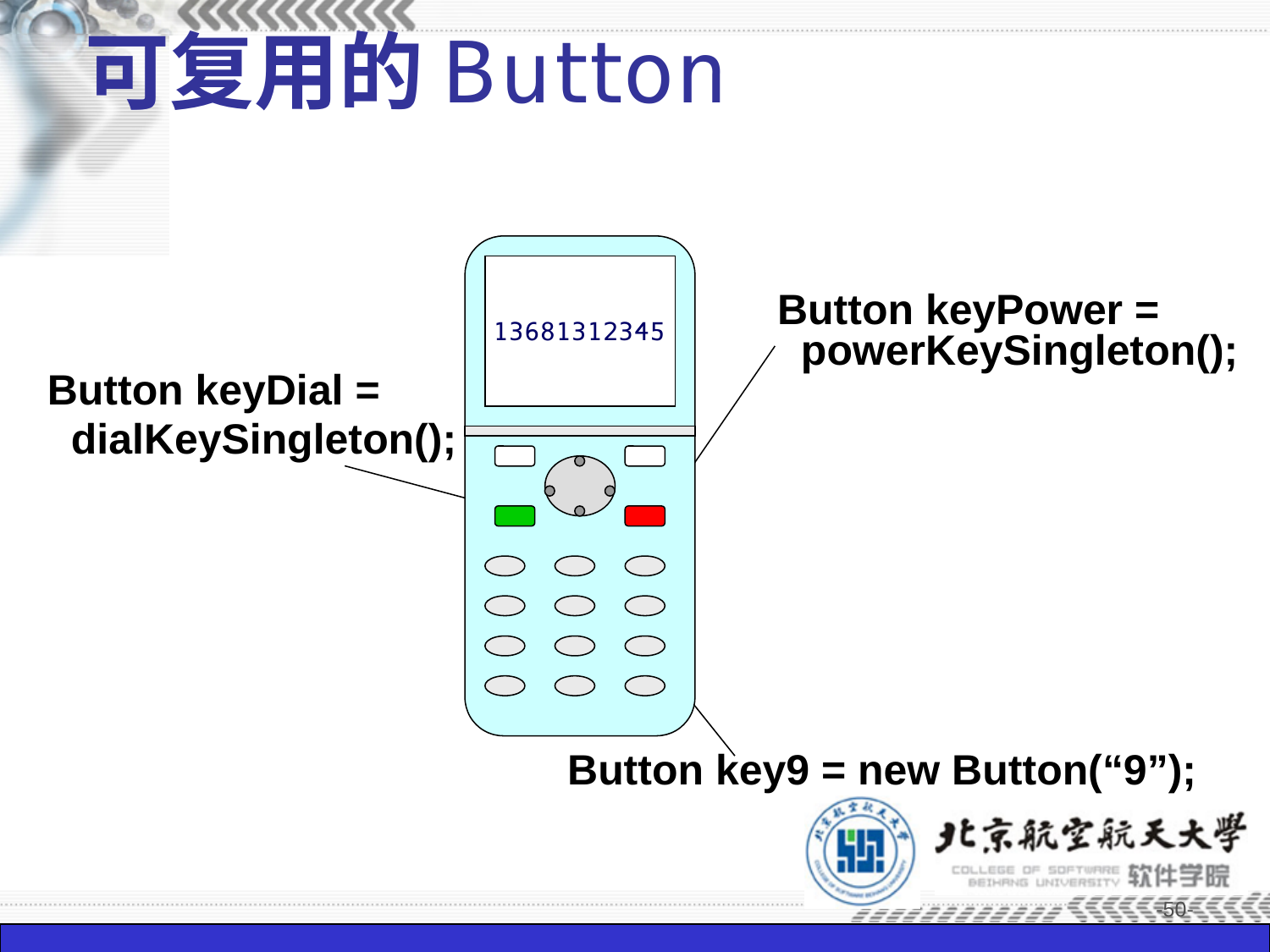

# 可复用的Button

13681312345

Button keyPower =
  powerKeySingleton();

Button keyDial =
  dialKeySingleton();

Button key9 = new Button(“9”);
-50-